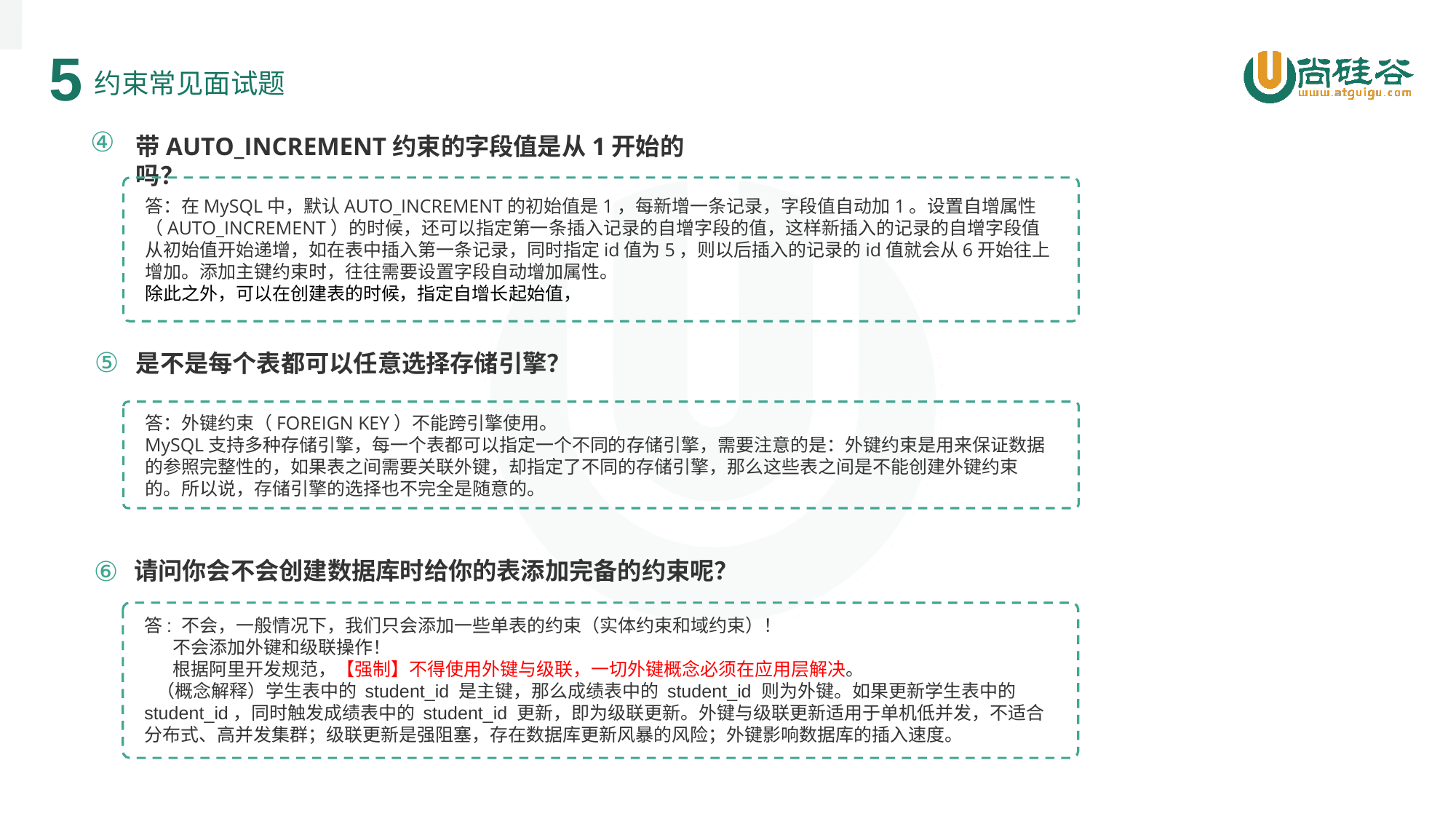

5
约束常见面试题
④
带AUTO_INCREMENT约束的字段值是从1开始的吗？

答：在MySQL中，默认AUTO_INCREMENT的初始值是1，每新增一条记录，字段值自动加1。设置自增属性（AUTO_INCREMENT）的时候，还可以指定第一条插入记录的自增字段的值，这样新插入的记录的自增字段值从初始值开始递增，如在表中插入第一条记录，同时指定id值为5，则以后插入的记录的id值就会从6开始往上增加。添加主键约束时，往往需要设置字段自动增加属性。
除此之外，可以在创建表的时候，指定自增长起始值，
⑤
是不是每个表都可以任意选择存储引擎？

答：外键约束（FOREIGN KEY）不能跨引擎使用。
MySQL支持多种存储引擎，每一个表都可以指定一个不同的存储引擎，需要注意的是：外键约束是用来保证数据的参照完整性的，如果表之间需要关联外键，却指定了不同的存储引擎，那么这些表之间是不能创建外键约束的。所以说，存储引擎的选择也不完全是随意的。
⑥
请问你会不会创建数据库时给你的表添加完备的约束呢？

答: 不会，一般情况下，我们只会添加一些单表的约束（实体约束和域约束）！
      不会添加外键和级联操作！
      根据阿里开发规范，【强制】不得使用外键与级联，一切外键概念必须在应用层解决。
  （概念解释）学生表中的 student_id 是主键，那么成绩表中的 student_id 则为外键。如果更新学生表中的 student_id，同时触发成绩表中的 student_id 更新，即为级联更新。外键与级联更新适用于单机低并发，不适合分布式、高并发集群；级联更新是强阻塞，存在数据库更新风暴的风险；外键影响数据库的插入速度。